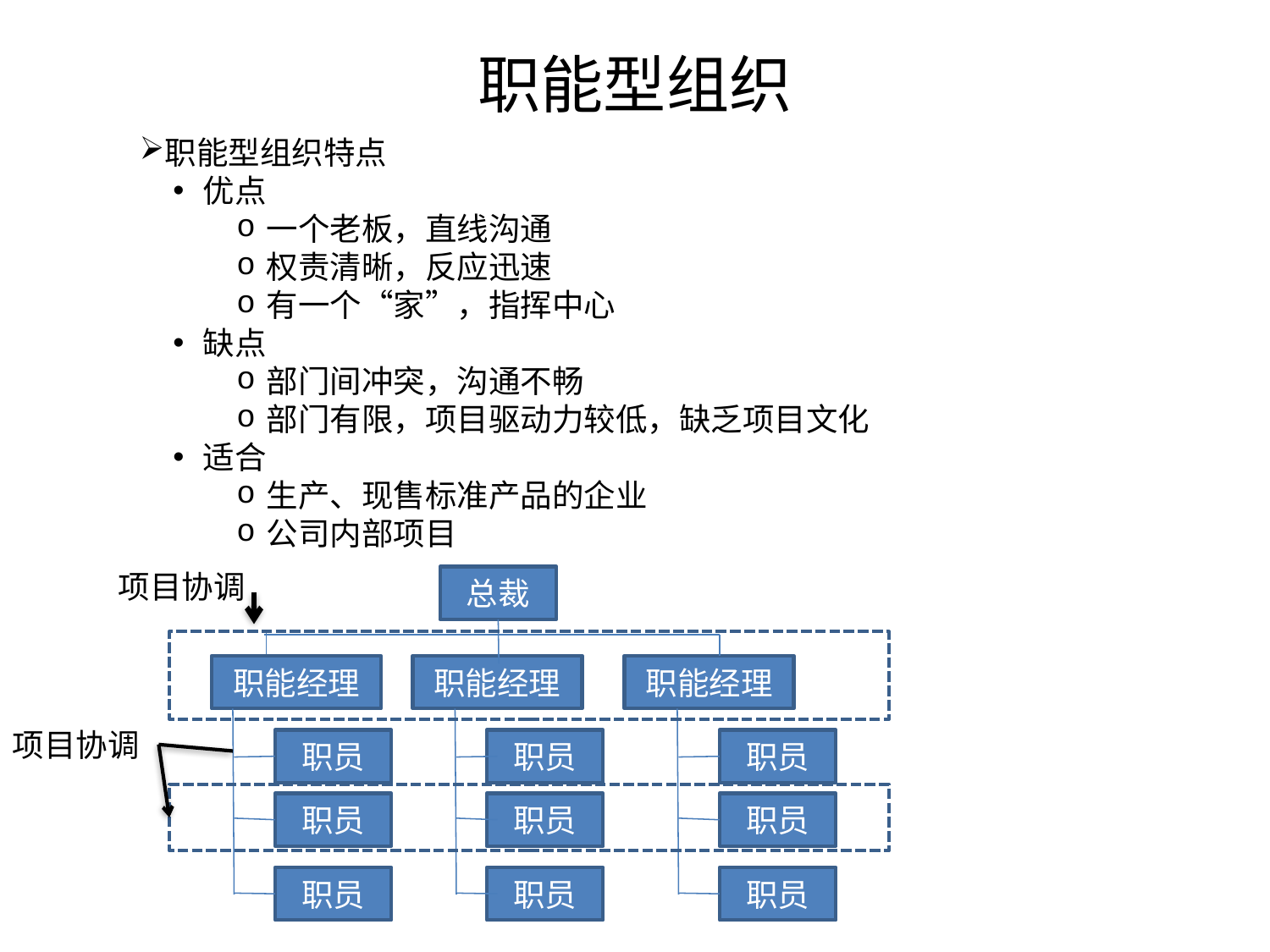

# 职能型组织
职能型组织特点
优点
一个老板，直线沟通
权责清晰，反应迅速
有一个“家”，指挥中心
缺点
部门间冲突，沟通不畅
部门有限，项目驱动力较低，缺乏项目文化
适合
生产、现售标准产品的企业
公司内部项目

项目协调
总裁

职能经理
职能经理
职能经理
项目协调
职员
职员
职员

职员
职员
职员
职员
职员
职员